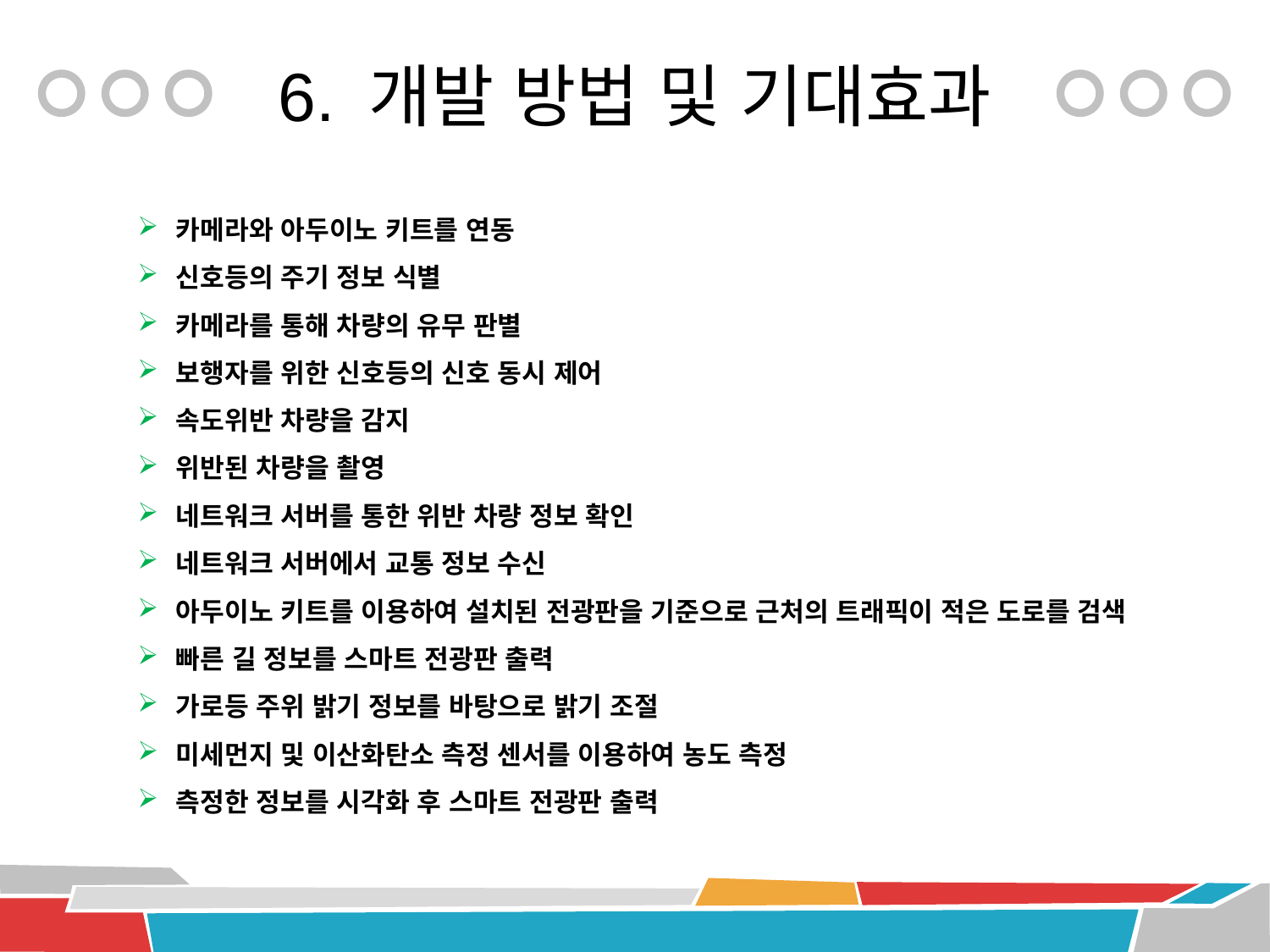

# 6. 개발 방법 및 기대효과
카메라와 아두이노 키트를 연동
신호등의 주기 정보 식별
카메라를 통해 차량의 유무 판별
보행자를 위한 신호등의 신호 동시 제어
속도위반 차량을 감지
위반된 차량을 촬영
네트워크 서버를 통한 위반 차량 정보 확인
네트워크 서버에서 교통 정보 수신
아두이노 키트를 이용하여 설치된 전광판을 기준으로 근처의 트래픽이 적은 도로를 검색
빠른 길 정보를 스마트 전광판 출력
가로등 주위 밝기 정보를 바탕으로 밝기 조절
미세먼지 및 이산화탄소 측정 센서를 이용하여 농도 측정
측정한 정보를 시각화 후 스마트 전광판 출력